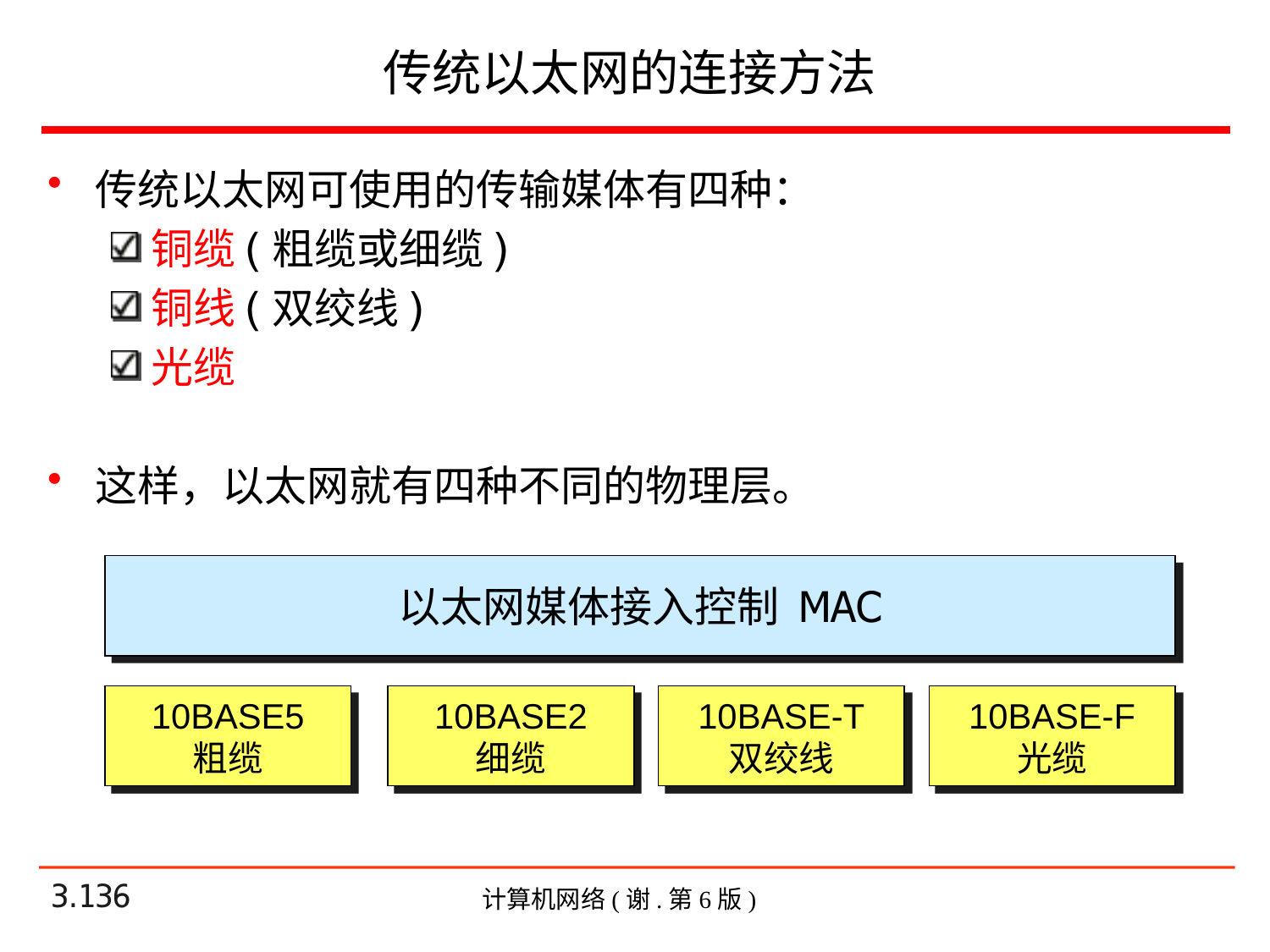

# 传统以太网的连接方法
传统以太网可使用的传输媒体有四种：
铜缆(粗缆或细缆)
铜线(双绞线)
光缆

这样，以太网就有四种不同的物理层。
以太网媒体接入控制 MAC
10BASE5
粗缆
10BASE2
细缆
10BASE-T
双绞线
10BASE-F
光缆